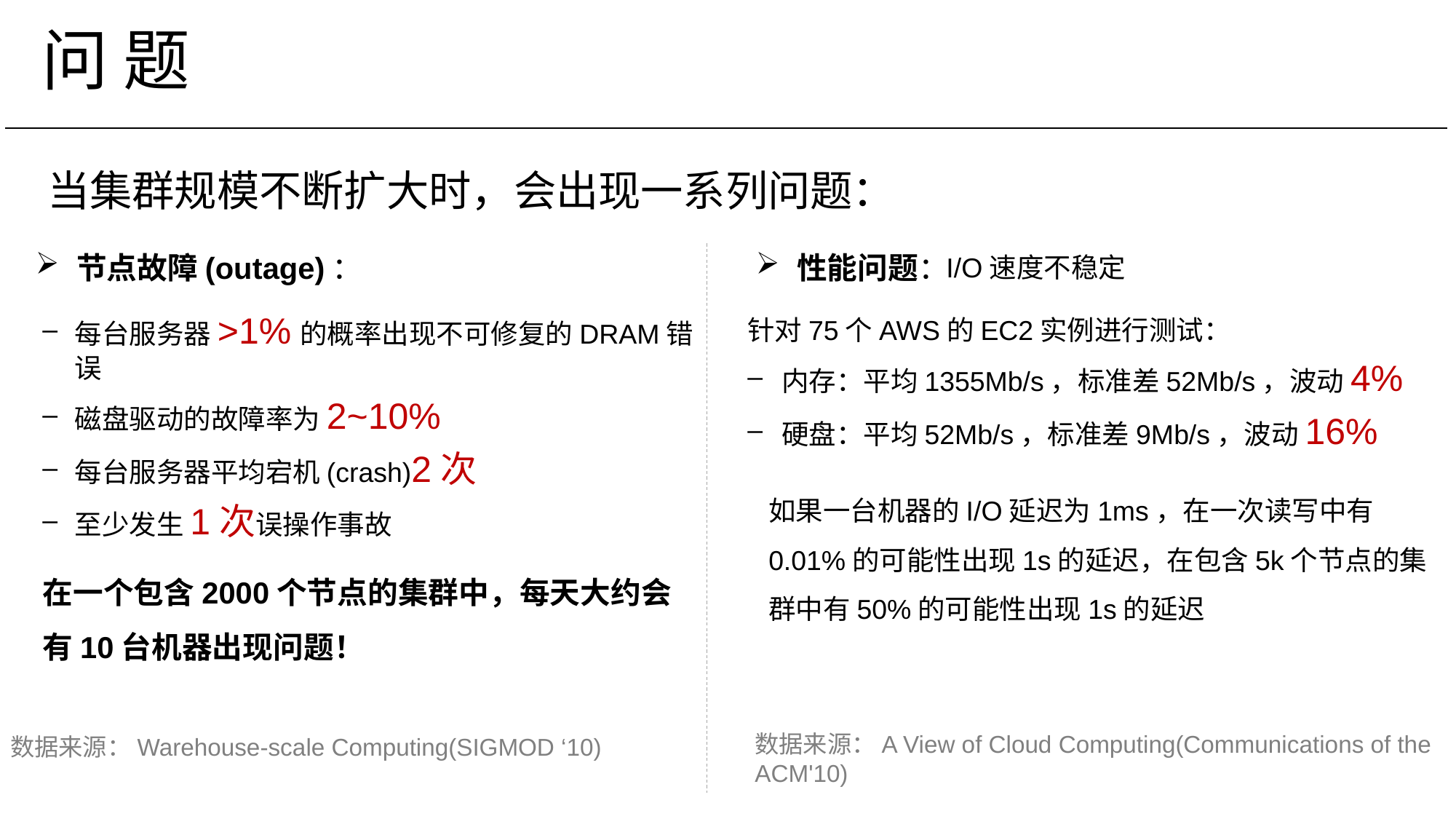

# 问 题
当集群规模不断扩大时，会出现一系列问题：
节点故障(outage)：
性能问题：
I/O速度不稳定
每台服务器>1%的概率出现不可修复的DRAM错误
磁盘驱动的故障率为2~10%
每台服务器平均宕机(crash)2次
至少发生1次误操作事故
针对75个AWS的EC2实例进行测试：
内存：平均1355Mb/s，标准差52Mb/s，波动4%
硬盘：平均52Mb/s，标准差9Mb/s，波动16%
如果一台机器的I/O延迟为1ms，在一次读写中有0.01%的可能性出现1s的延迟，在包含5k个节点的集群中有50%的可能性出现1s的延迟
在一个包含2000个节点的集群中，每天大约会有10台机器出现问题！
数据来源：A View of Cloud Computing(Communications of the ACM'10)
数据来源：Warehouse-scale Computing(SIGMOD ‘10)